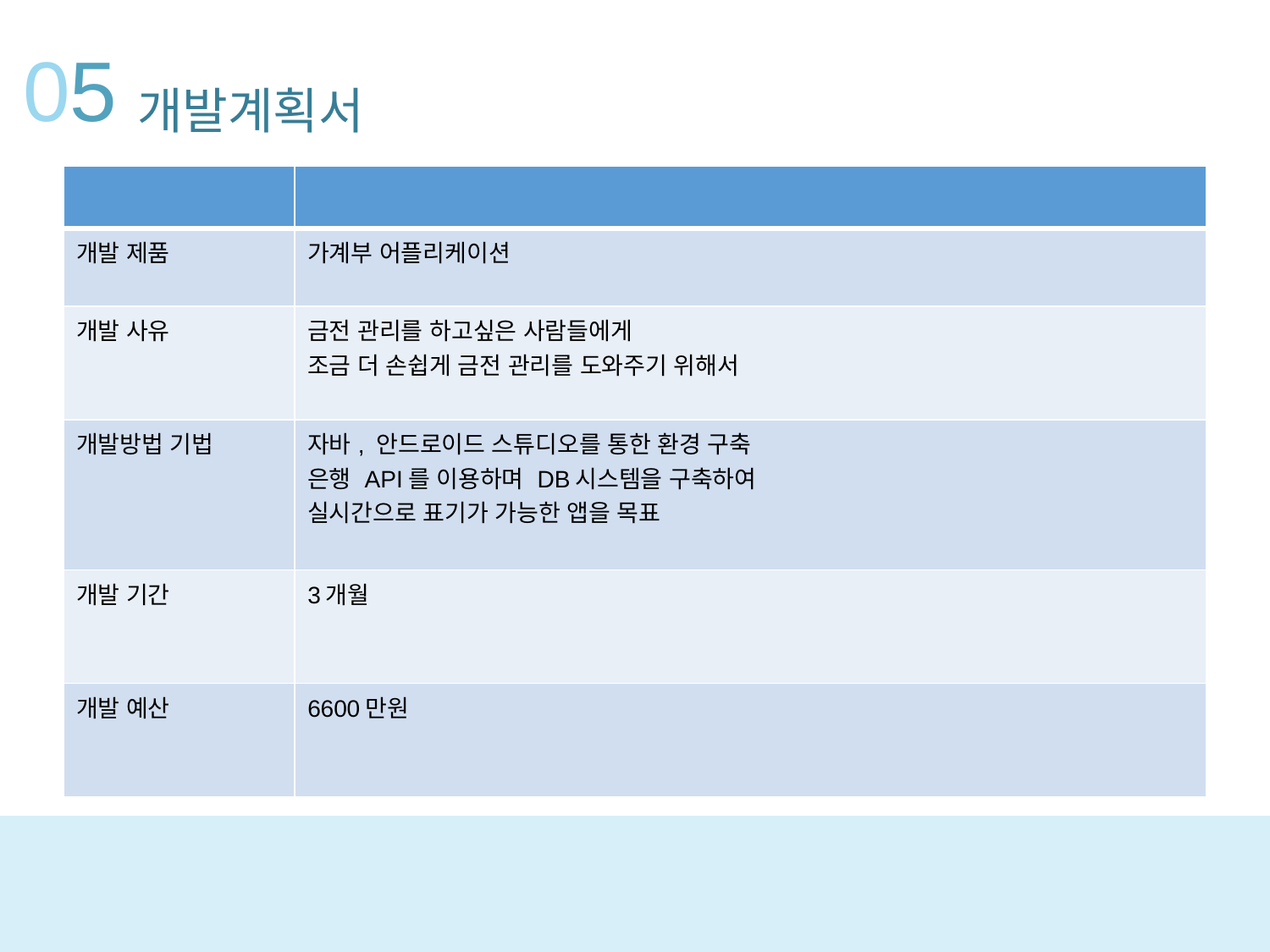

05
개발계획서
|  |  |
| --- | --- |
| 개발 제품 | 가계부 어플리케이션 |
| 개발 사유 | 금전 관리를 하고싶은 사람들에게 조금 더 손쉽게 금전 관리를 도와주기 위해서 |
| 개발방법 기법 | 자바, 안드로이드 스튜디오를 통한 환경 구축 은행 API를 이용하며 DB시스템을 구축하여 실시간으로 표기가 가능한 앱을 목표 |
| 개발 기간 | 3개월 |
| 개발 예산 | 6600만원 |